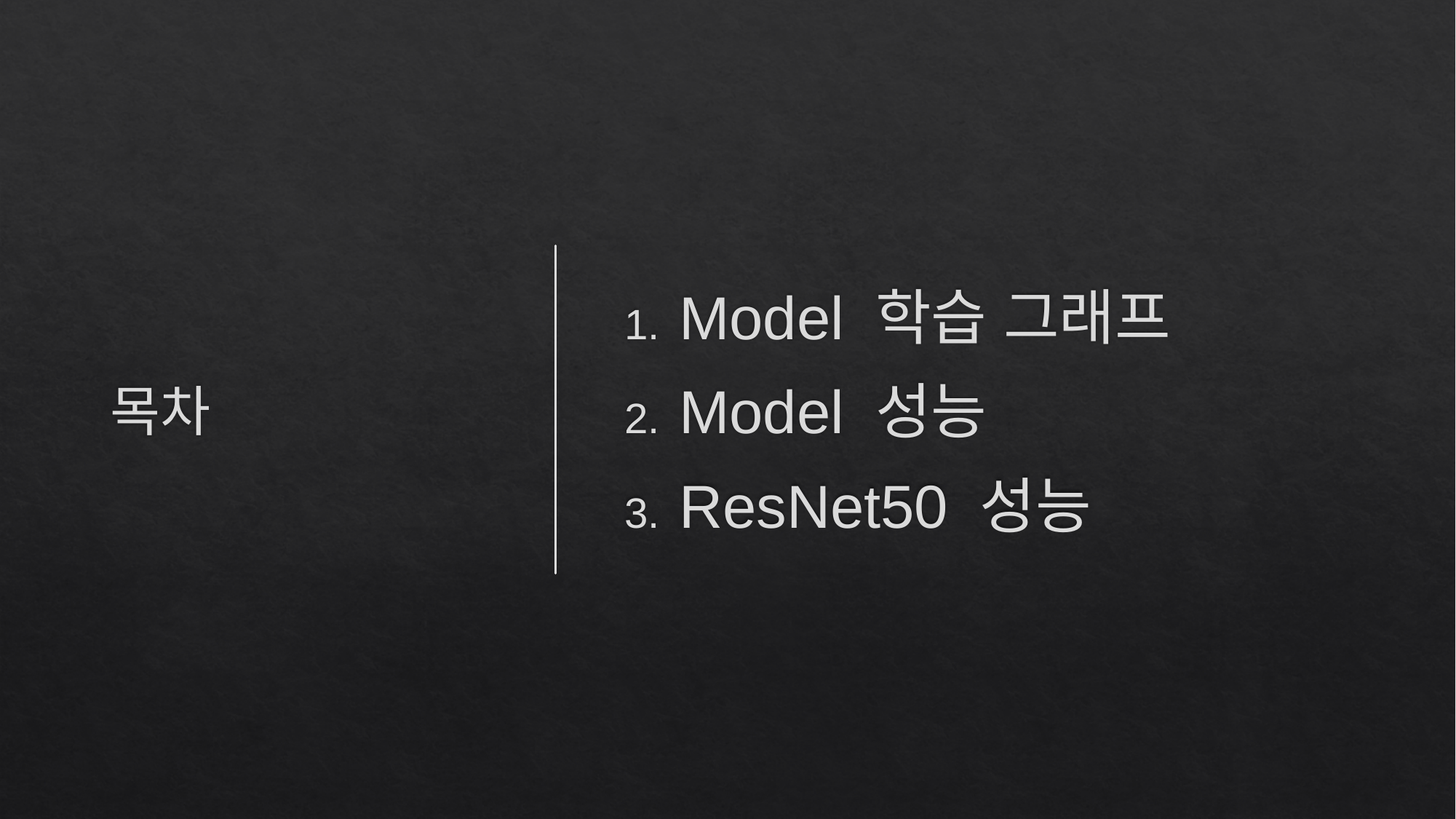

# 목차
Model 학습 그래프
Model 성능
ResNet50 성능
2